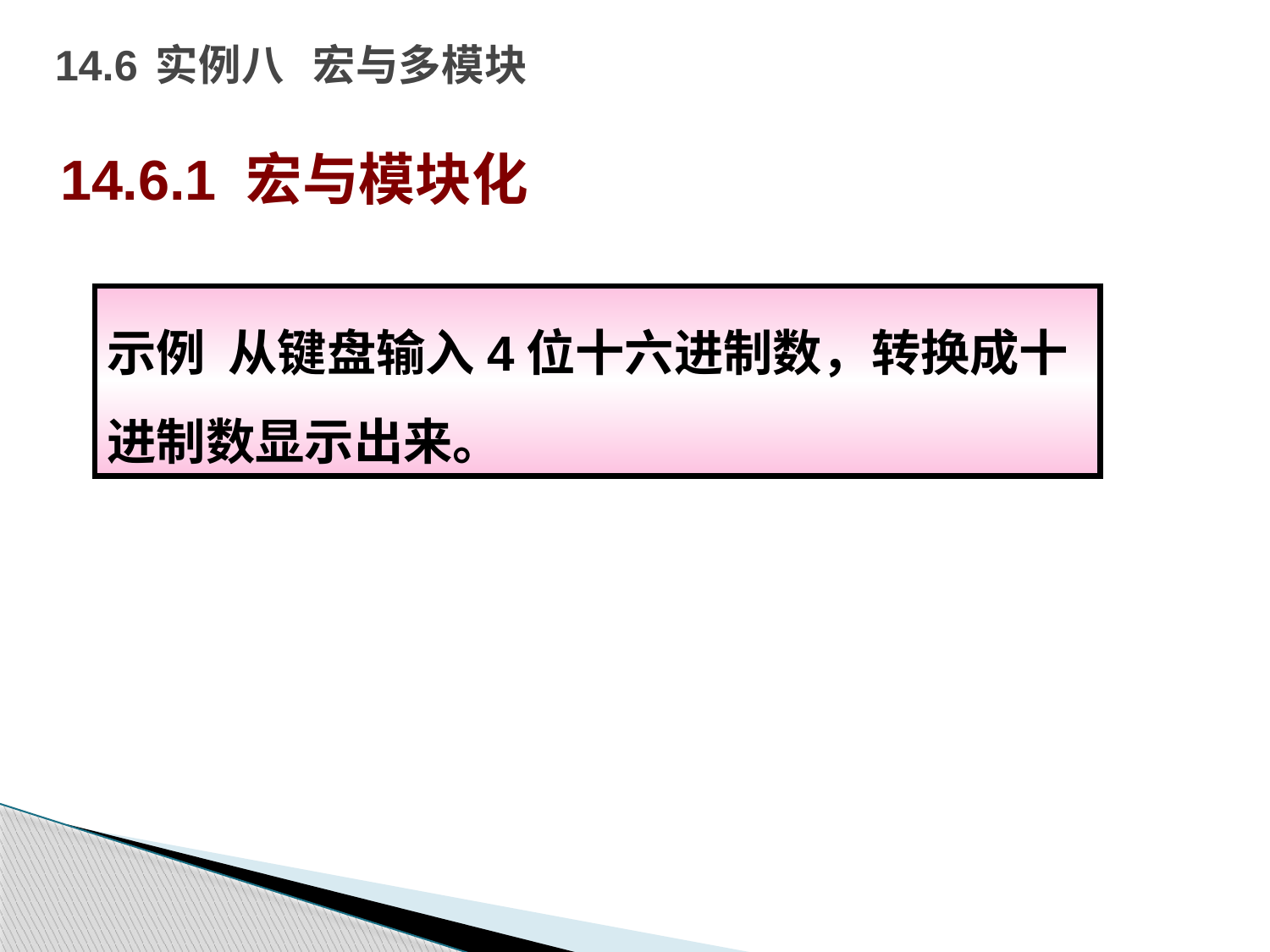

# 14.6 实例八   宏与多模块
	14.6.1 宏与模块化
示例  从键盘输入4位十六进制数，转换成十进制数显示出来。